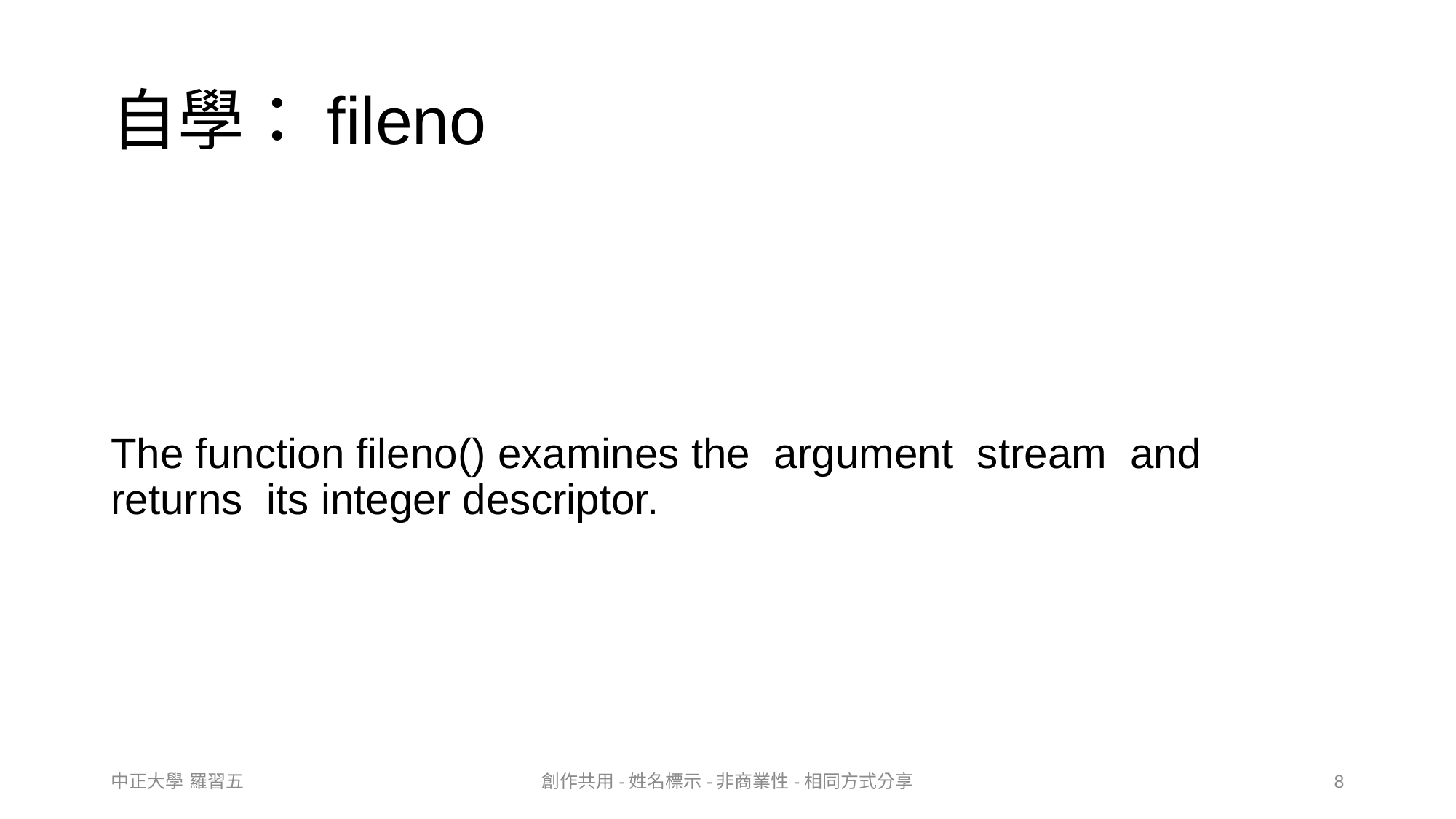

# 自學：fileno
The function fileno() examines the  argument  stream  and  returns  its integer descriptor.
中正大學 羅習五
創作共用-姓名標示-非商業性-相同方式分享
8